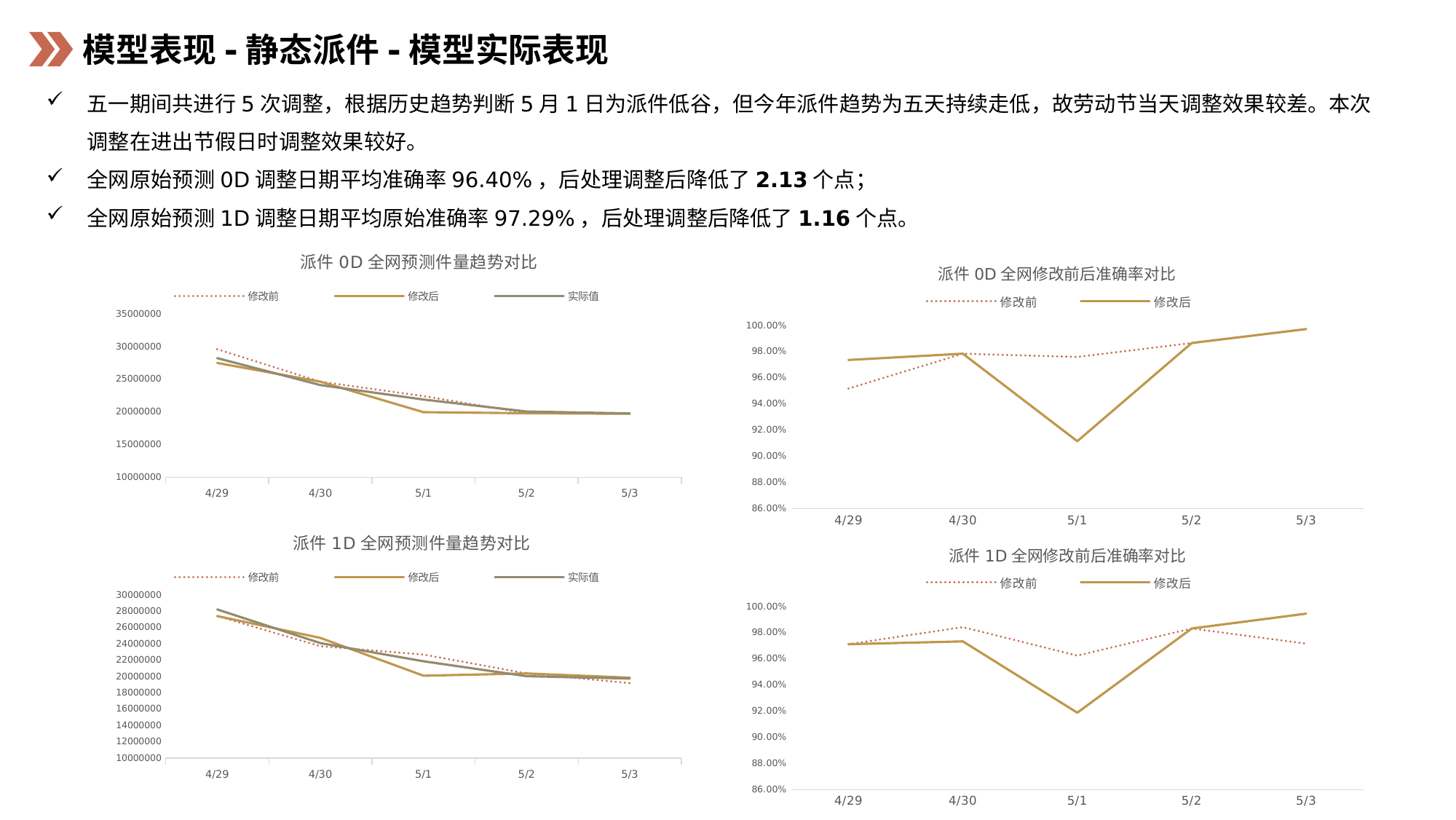

模型表现-静态派件-模型实际表现

五一期间共进行5次调整，根据历史趋势判断5月1日为派件低谷，但今年派件趋势为五天持续走低，故劳动节当天调整效果较差。本次调整在进出节假日时调整效果较好。
全网原始预测0D调整日期平均准确率96.40%，后处理调整后降低了2.13个点；
全网原始预测1D调整日期平均原始准确率97.29%，后处理调整后降低了1.16个点。

### Chart: 派件0D全网预测件量趋势对比

| Category | 修改前 | 修改后 | 实际值 |
|---|---|---|---|
| 45045 | 29606678.0 | 27505659.0 | 28247231.0 |
| 45046 | 24634647.0 | 24634647.0 | 24117822.0 |
| 45047 | 22421306.0 | 19960933.0 | 21897336.0 |
| 45048 | 19795123.0 | 19795123.0 | 20062110.0 |
| 45049 | 19716656.0 | 19716656.0 | 19768754.0 |

### Chart: 派件0D全网修改前后准确率对比

| Category | 修改前 | 修改后 |
|---|---|---|
| 45045 | 0.951873220742132 | 0.973747090467027 |
| 45046 | 0.97854554004407 | 0.97854554004407 |
| 45047 | 0.976071516037669 | 0.911569014605247 |
| 45048 | 0.986720987000024 | 0.986720987000024 |
| 45049 | 0.99739407546965 | 0.99739407546965 |

### Chart: 派件1D全网预测件量趋势对比

| Category | 修改前 | 修改后 | 实际值 |
|---|---|---|---|
| 45045 | 27436809.6587395 | 27435978.0 | 28247231.0 |
| 45046 | 23741189.5975335 | 24758302.0 | 24117822.0 |
| 45047 | 22716561.7589895 | 20120944.0 | 21897336.0 |
| 45048 | 20396617.1550881 | 20395758.0 | 20062110.0 |
| 45049 | 19209638.5016536 | 19874029.0 | 19768754.0 |

### Chart: 派件1D全网修改前后准确率对比

| Category | 修改前 | 修改后 |
|---|---|---|
| 45045 | 0.971309741122917 | 0.971309741122917 |
| 45046 | 0.984383647807564 | 0.973443704825419 |
| 45047 | 0.962587880142611 | 0.918876341852726 |
| 45048 | 0.983326422041942 | 0.983326422041942 |
| 45049 | 0.971717210991329 | 0.994674677018086 |